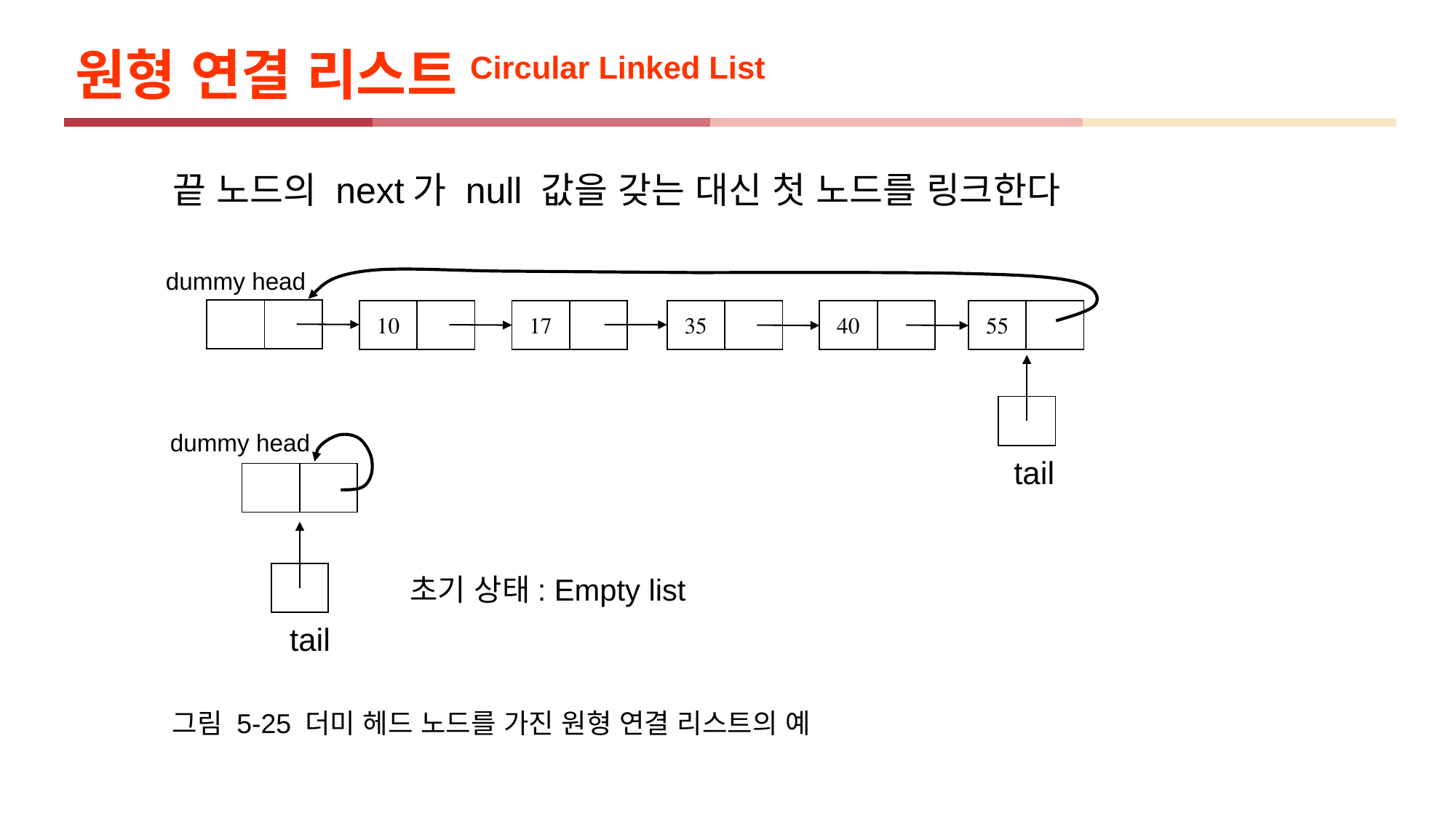

원형 연결 리스트Circular Linked List
끝 노드의 next가 null 값을 갖는 대신 첫 노드를 링크한다
dummy head

|  |  |
| --- | --- |
| 10 |  |
| --- | --- |
| 17 |  |
| --- | --- |
| 35 |  |
| --- | --- |
| 40 |  |
| --- | --- |
| 55 |  |
| --- | --- |
|  |
| --- |
dummy head

tail
|  |  |
| --- | --- |
|  |
| --- |
초기 상태: Empty list
tail
그림 5-25 더미 헤드 노드를 가진 원형 연결 리스트의 예